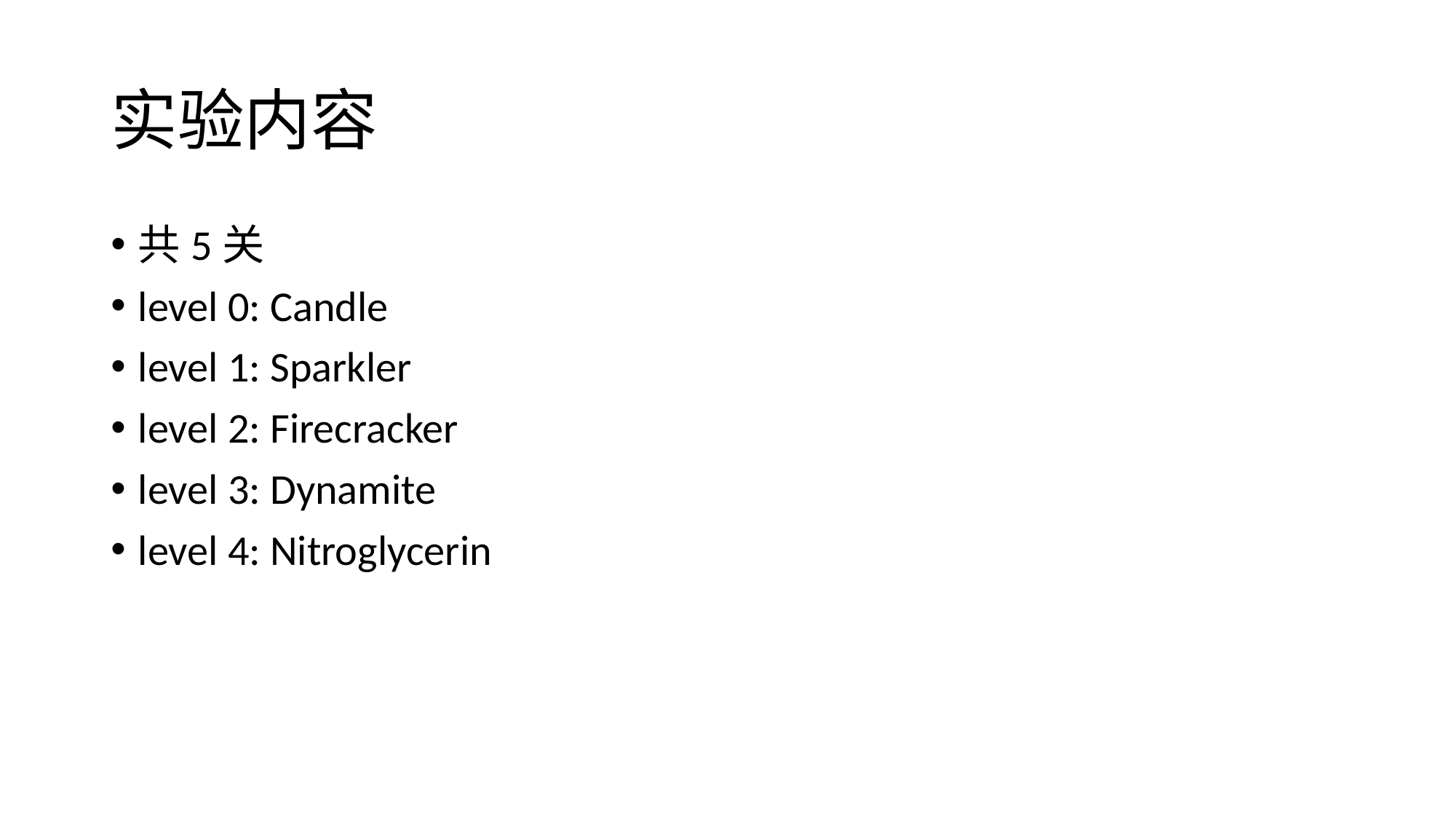

# 实验内容
共5关
level 0: Candle
level 1: Sparkler
level 2: Firecracker
level 3: Dynamite
level 4: Nitroglycerin